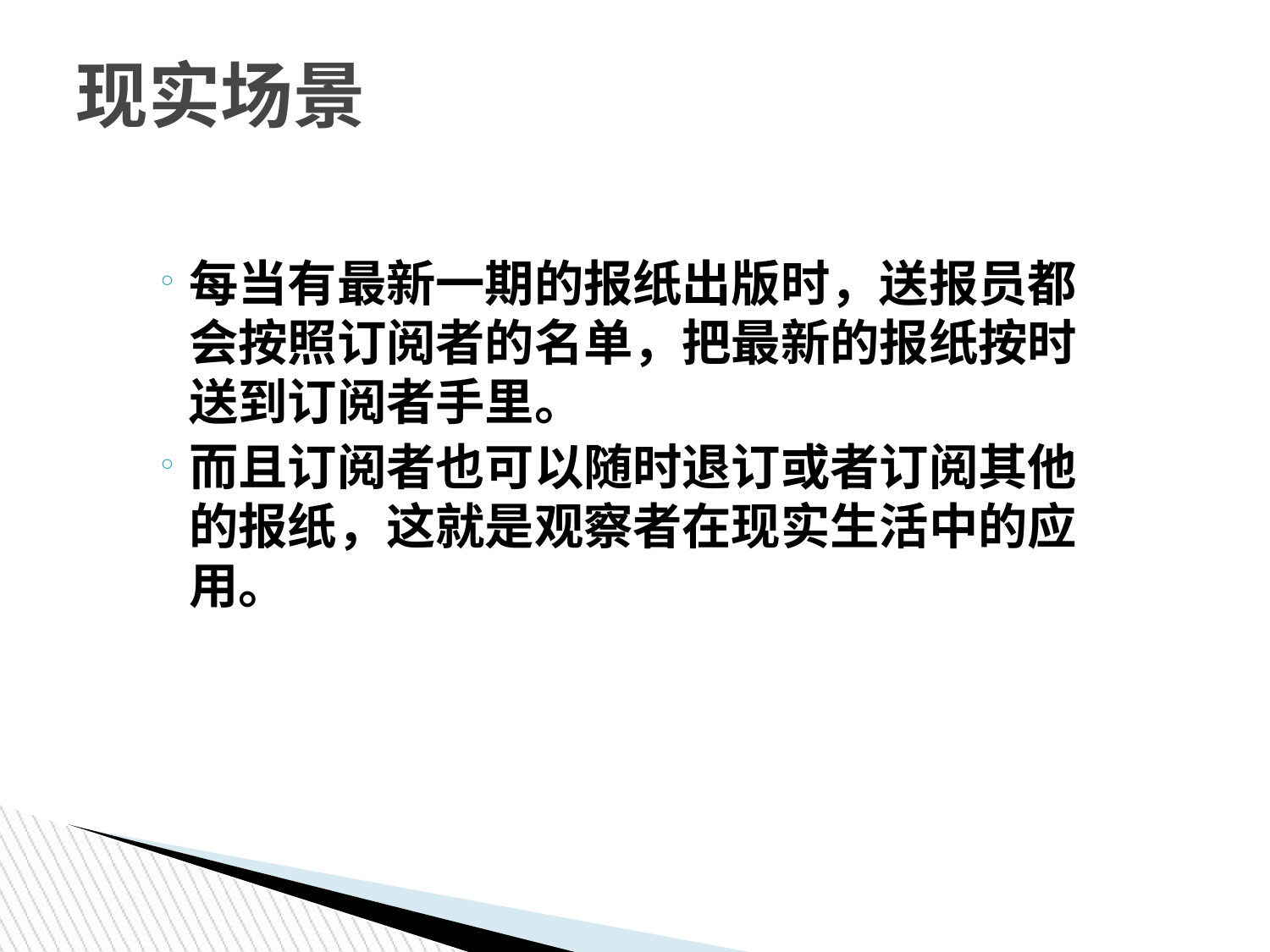

# 现实场景

每当有最新一期的报纸出版时，送报员都会按照订阅者的名单，把最新的报纸按时送到订阅者手里。
而且订阅者也可以随时退订或者订阅其他的报纸，这就是观察者在现实生活中的应用。